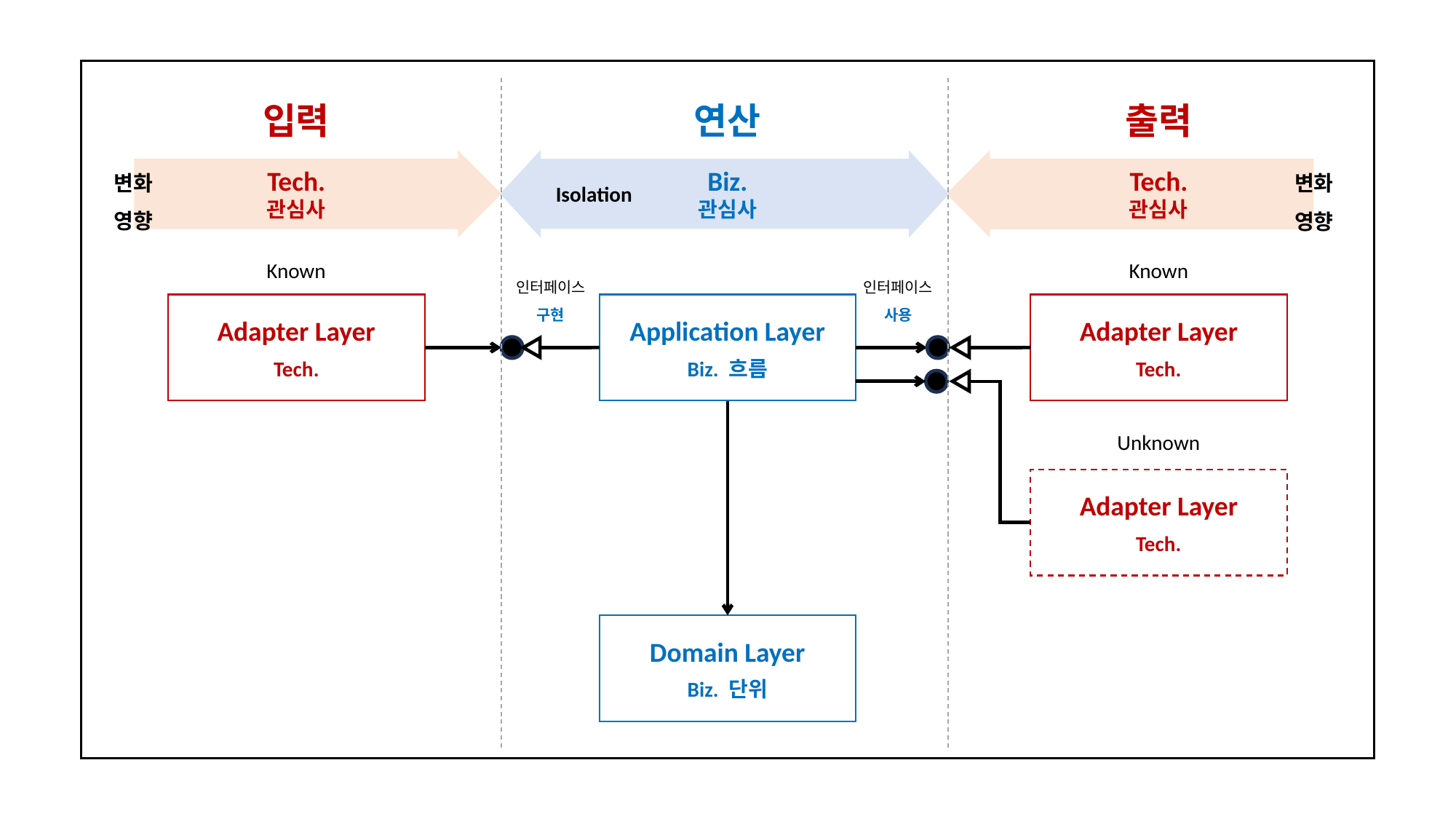

입력
연산
출력
변화
영향

변화
영향

Tech.
관심사
Biz.
관심사
Tech.
관심사
Isolation
Known
Known
인터페이스
구현
인터페이스
사용

Adapter Layer
Application Layer
Adapter Layer

Tech.
Biz. 흐름
Tech.

Unknown

Adapter Layer
Tech.

Domain Layer
Biz. 단위